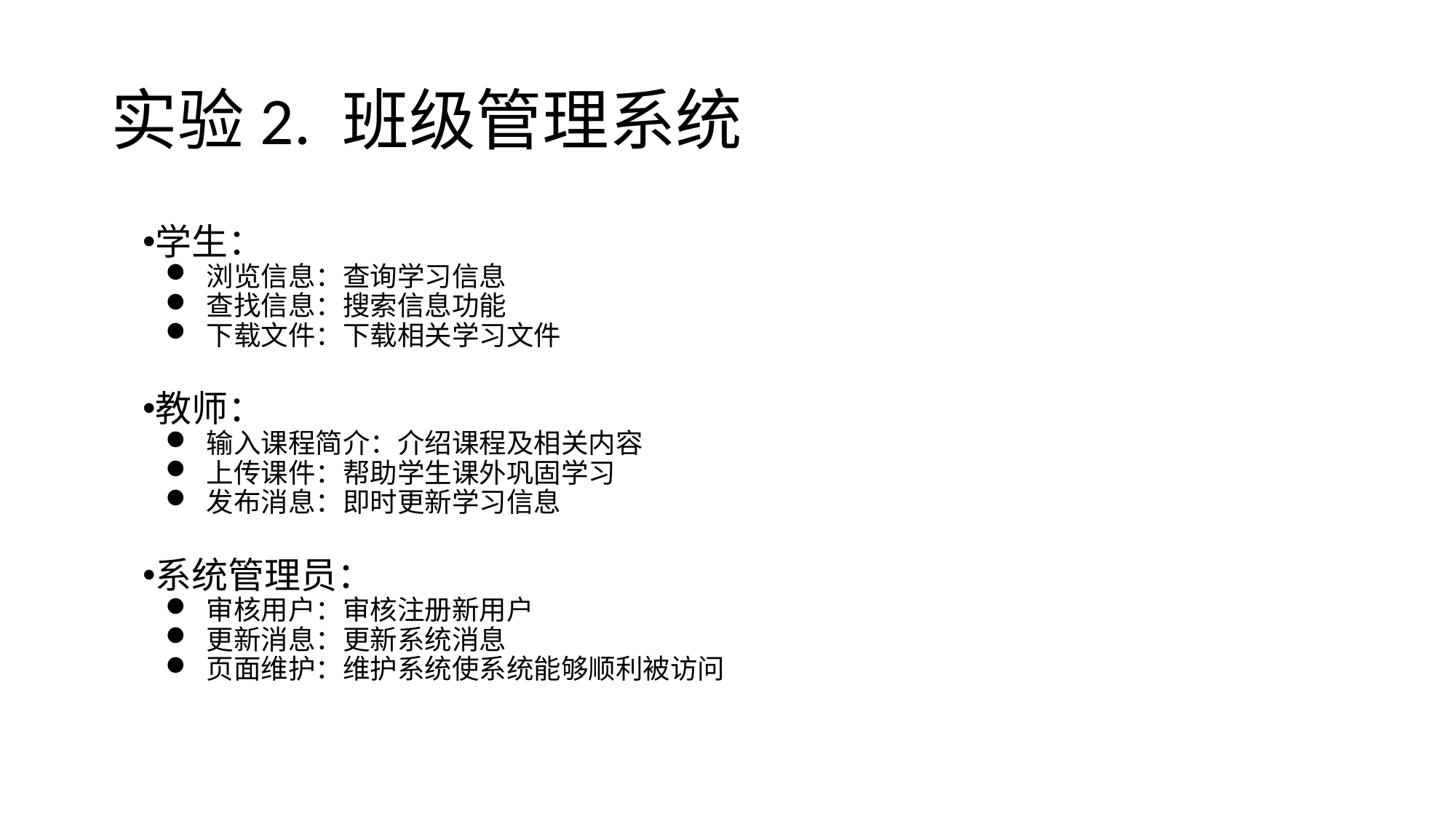

# 实验2. 班级管理系统
学生：
浏览信息：查询学习信息
查找信息：搜索信息功能
下载文件：下载相关学习文件

教师：
输入课程简介：介绍课程及相关内容
上传课件：帮助学生课外巩固学习
发布消息：即时更新学习信息

系统管理员：
审核用户：审核注册新用户
更新消息：更新系统消息
页面维护：维护系统使系统能够顺利被访问